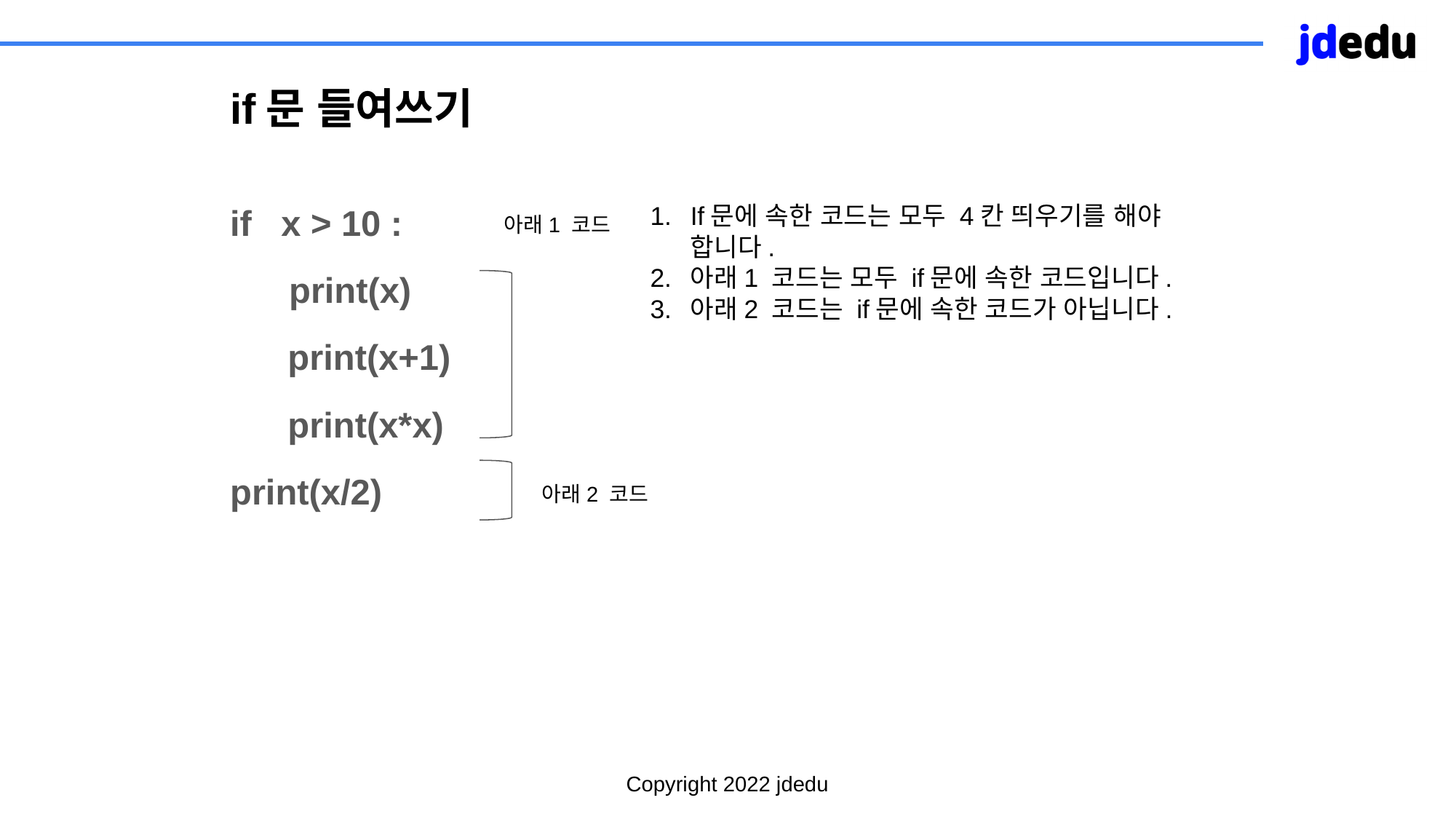

# if문 들여쓰기
if   x > 10 :
      print(x)
print(x+1)
print(x*x)
print(x/2)
If문에 속한 코드는 모두 4칸 띄우기를 해야 합니다.
아래1 코드는 모두 if문에 속한 코드입니다.
아래2 코드는 if문에 속한 코드가 아닙니다.
아래1 코드

아래2 코드